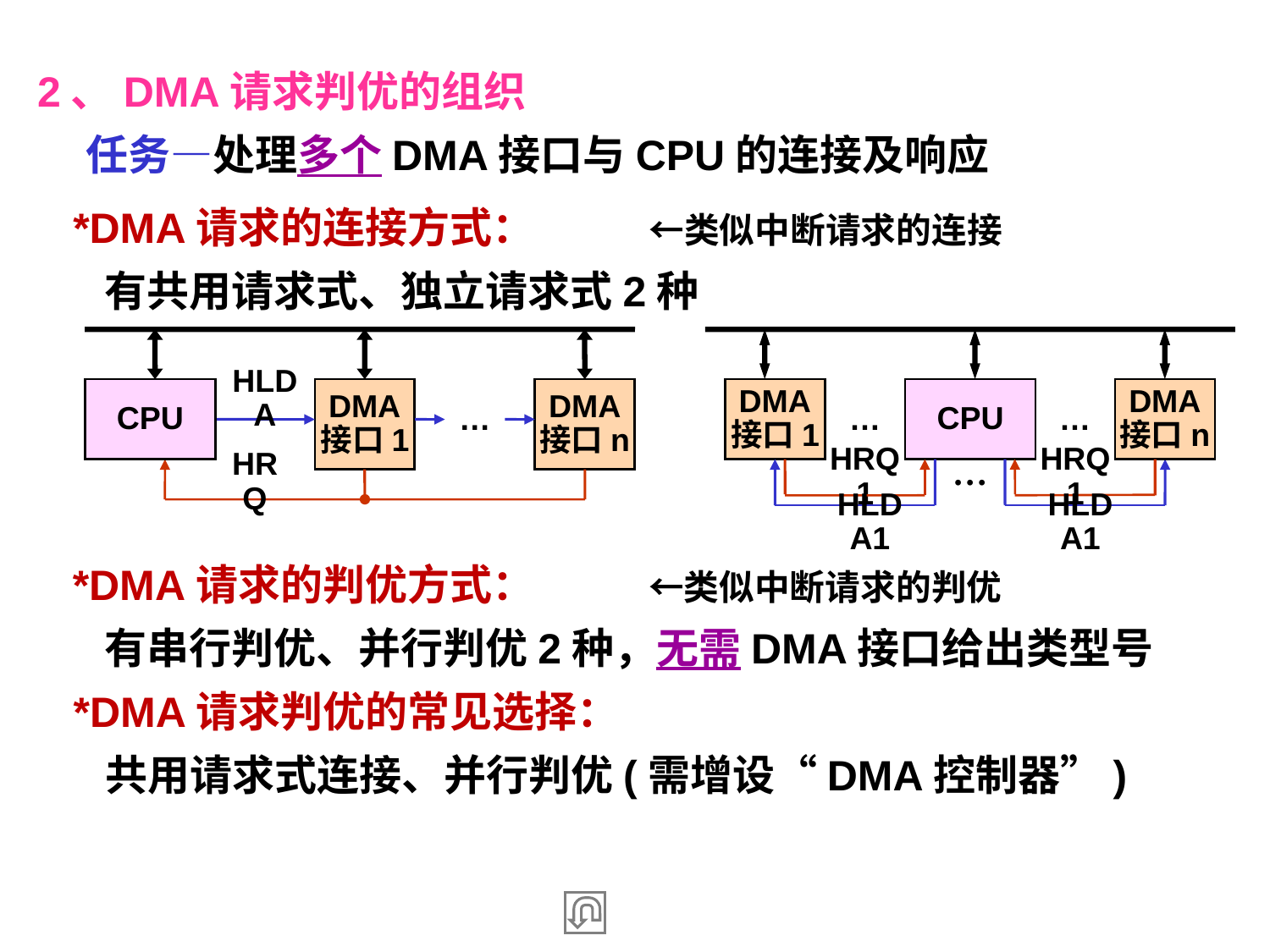

2、DMA请求判优的组织
    任务—处理多个DMA接口与CPU的连接及响应
   *DMA请求的连接方式：            ←类似中断请求的连接
      有共用请求式、独立请求式2种

CPU
HLDA
DMA
接口1
DMA
接口n
DMA
接口1
CPU
DMA
接口n
…
…
…

…
HRQ1
HRQ1

HRQ

HLDA1
HLDA1
   *DMA请求的判优方式：            ←类似中断请求的判优
      有串行判优、并行判优2种，无需DMA接口给出类型号
   *DMA请求判优的常见选择：
      共用请求式连接、并行判优(需增设“DMA控制器”)

62